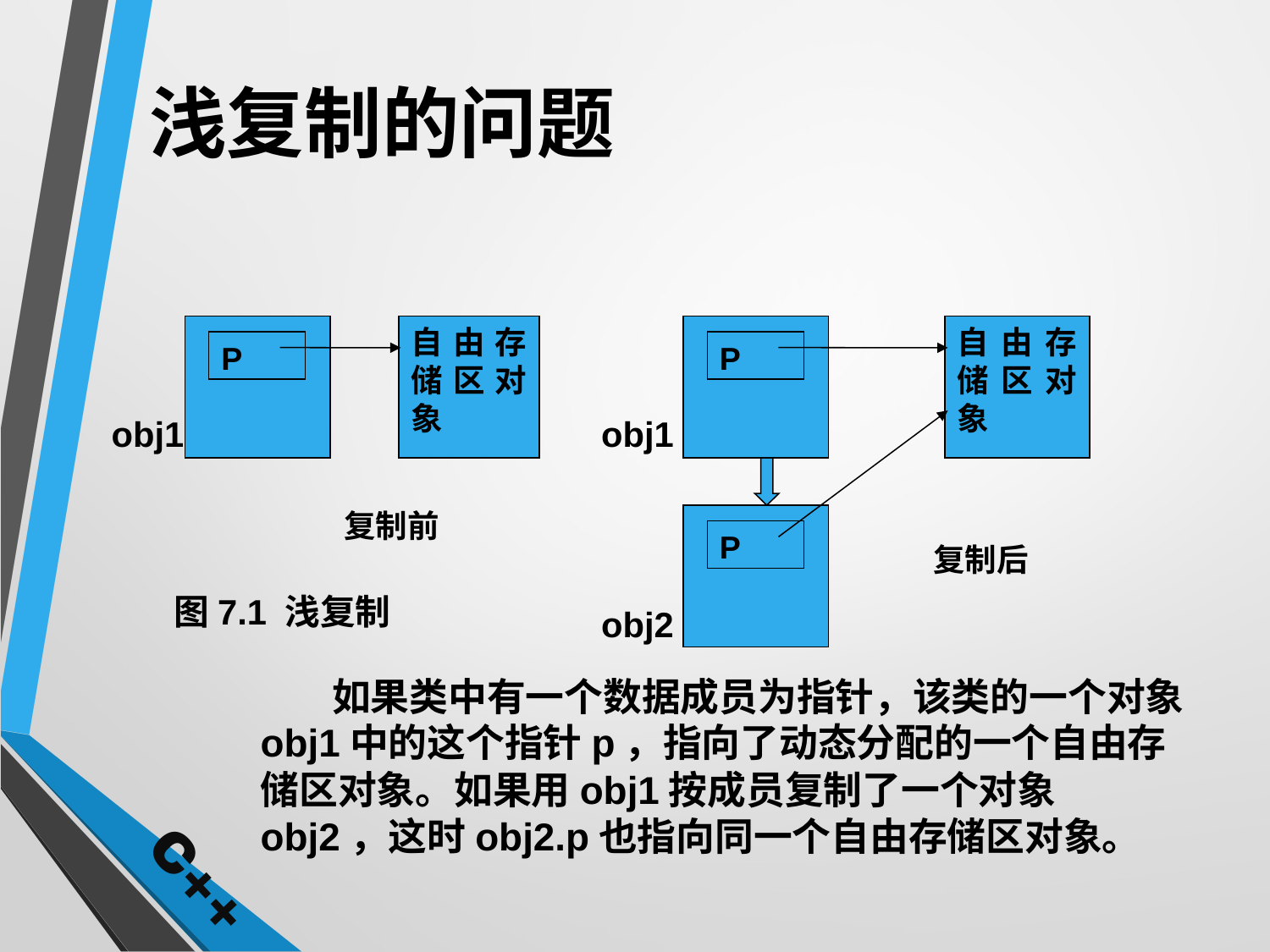

# 浅复制的问题

自由存储区对象

自由存储区对象
P
P

 复制前

P
复制后
obj1
obj1
 图7.1 浅复制
obj2
       如果类中有一个数据成员为指针，该类的一个对象obj1中的这个指针p，指向了动态分配的一个自由存储区对象。如果用obj1按成员复制了一个对象obj2，这时obj2.p也指向同一个自由存储区对象。